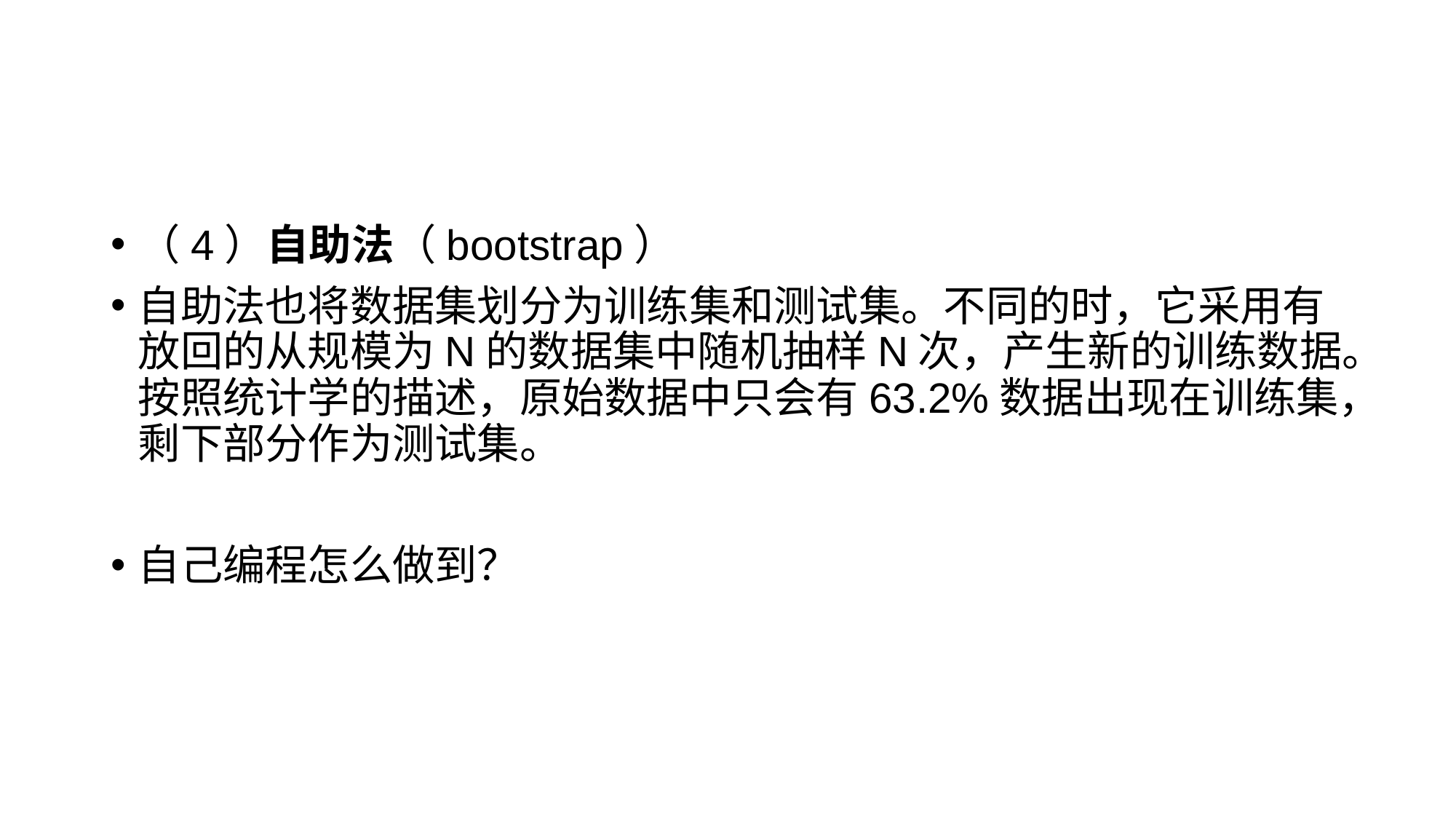

#
（4）自助法（bootstrap）
自助法也将数据集划分为训练集和测试集。不同的时，它采用有放回的从规模为N的数据集中随机抽样N次，产生新的训练数据。按照统计学的描述，原始数据中只会有63.2%数据出现在训练集，剩下部分作为测试集。

自己编程怎么做到？